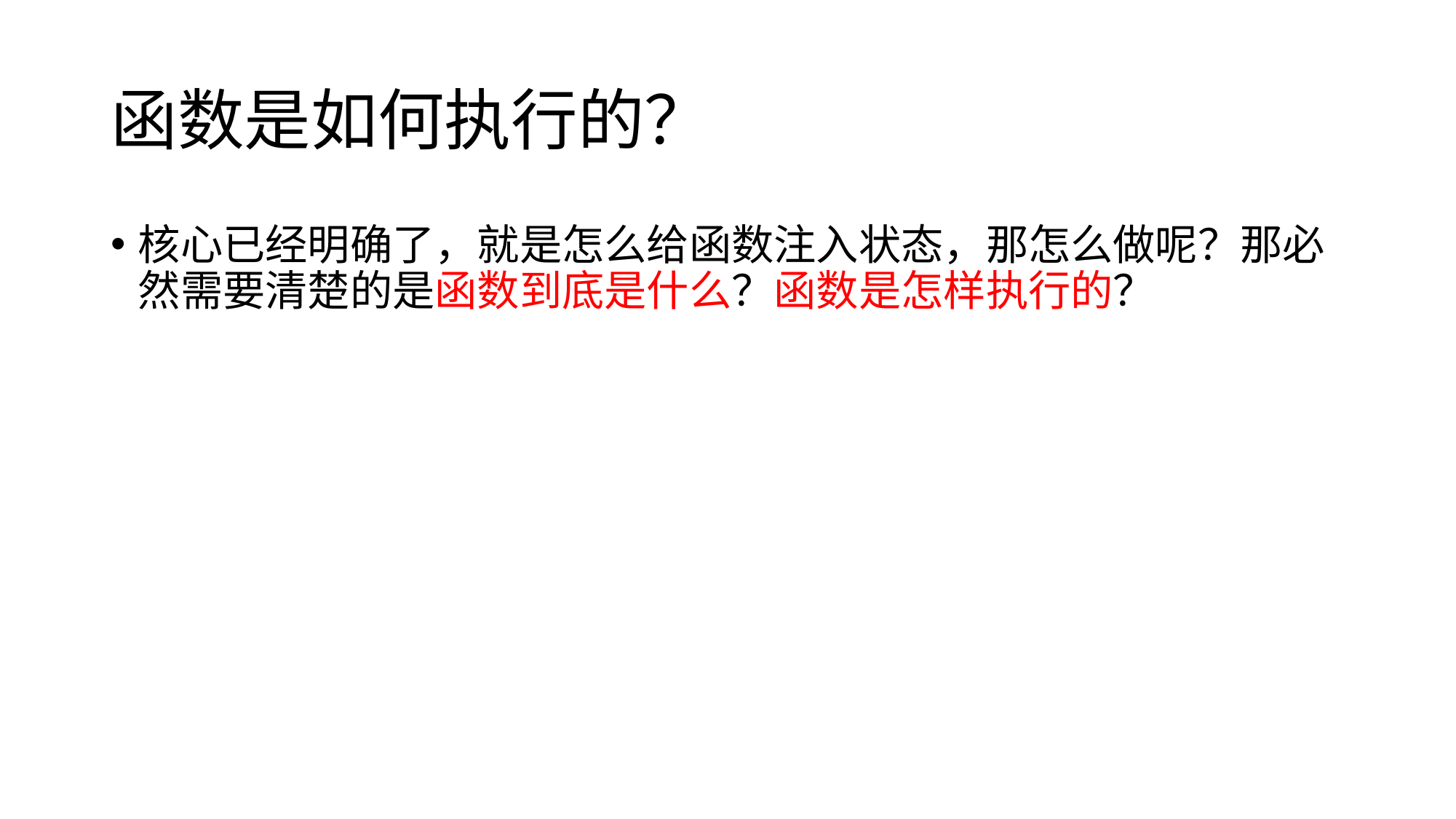

# 函数是如何执行的？
核心已经明确了，就是怎么给函数注入状态，那怎么做呢？那必然需要清楚的是函数到底是什么？函数是怎样执行的？